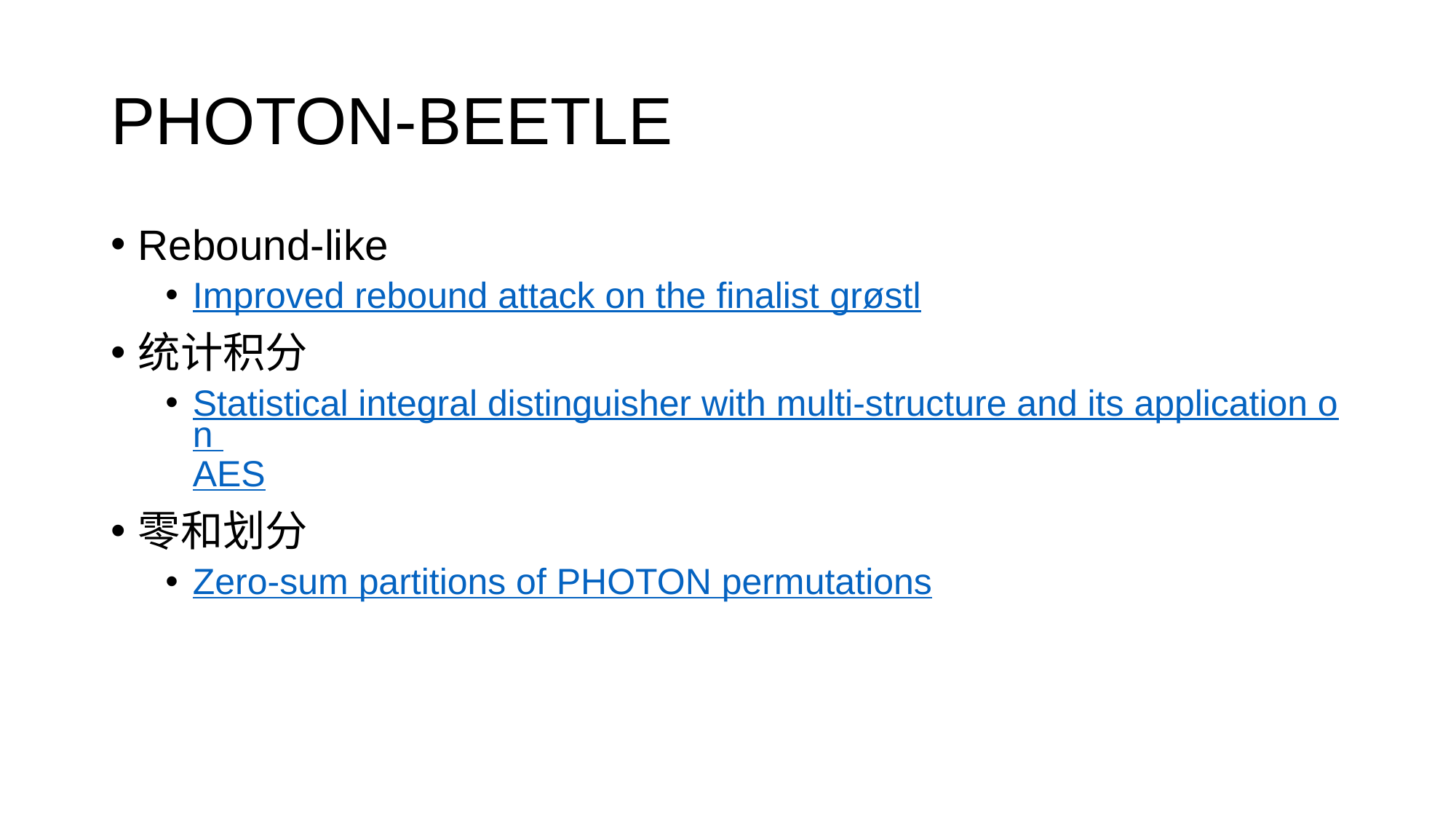

# PHOTON-BEETLE
Rebound-like
Improved rebound attack on the finalist grøstl
统计积分
Statistical integral distinguisher with multi-structure and its application on AES
零和划分
Zero-sum partitions of PHOTON permutations